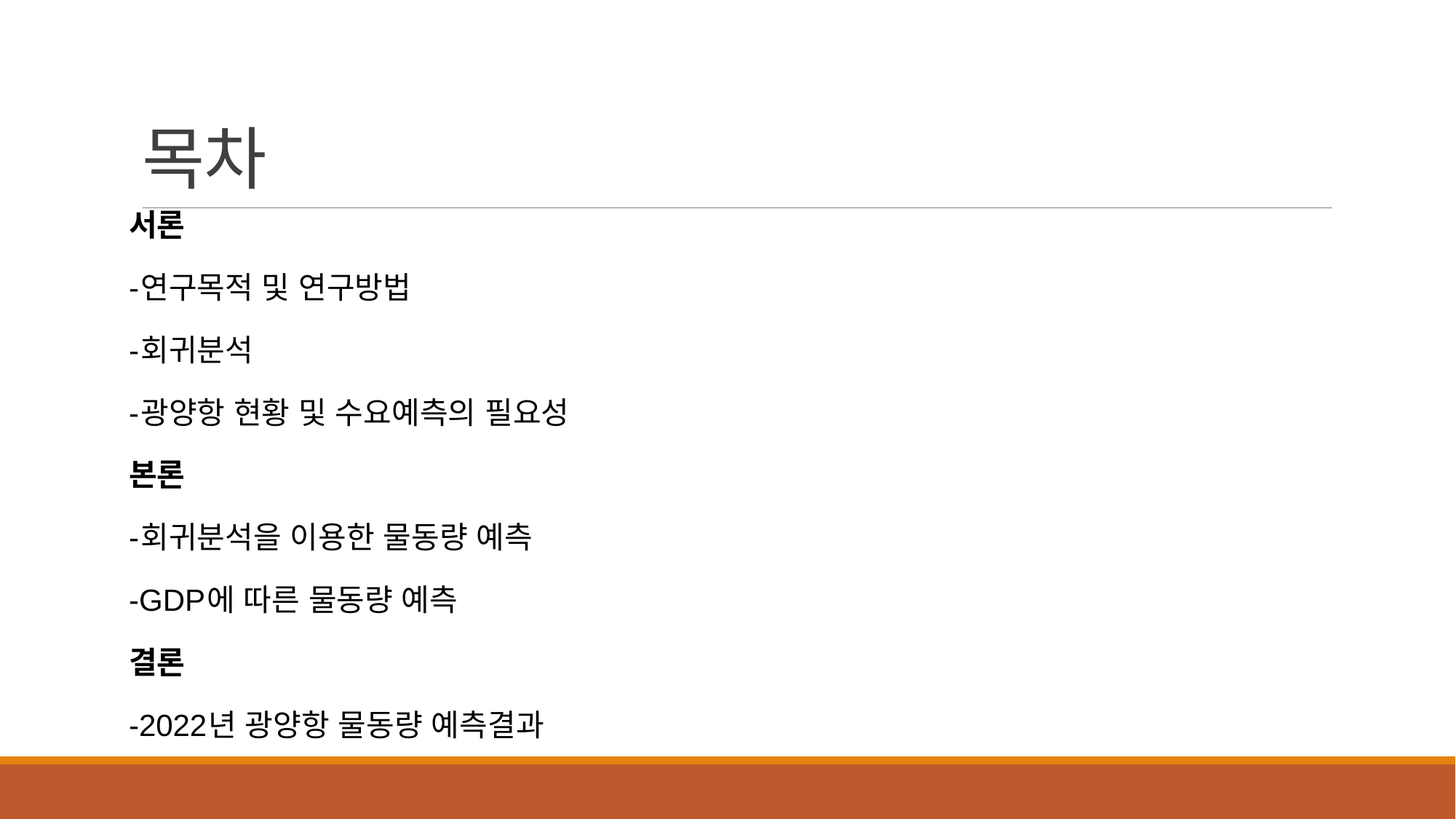

# 목차

서론
-연구목적 및 연구방법
-회귀분석
-광양항 현황 및 수요예측의 필요성
본론
-회귀분석을 이용한 물동량 예측
-GDP에 따른 물동량 예측
결론
-2022년 광양항 물동량 예측결과